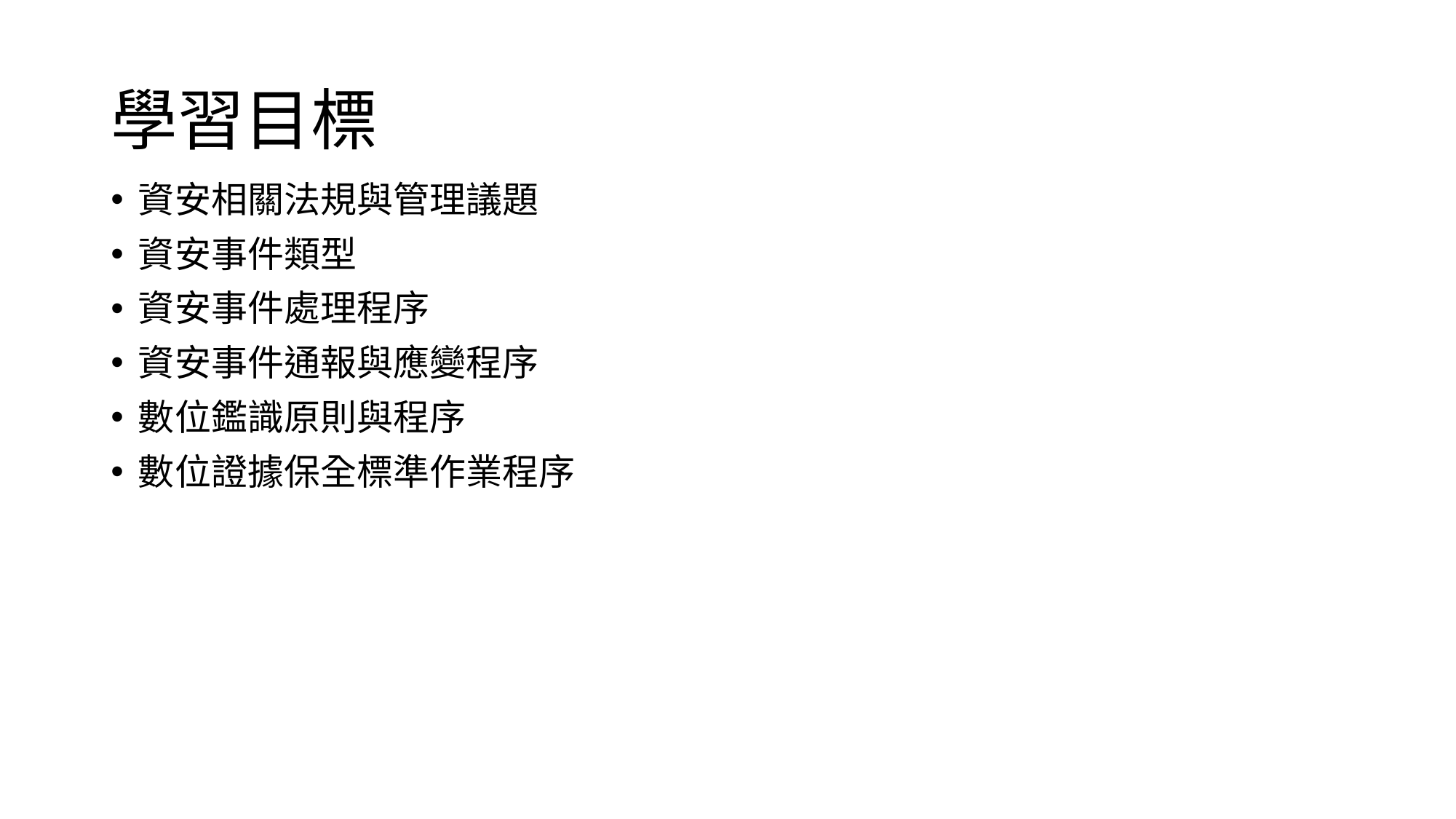

# 學習目標
資安相關法規與管理議題
資安事件類型
資安事件處理程序
資安事件通報與應變程序
數位鑑識原則與程序
數位證據保全標準作業程序